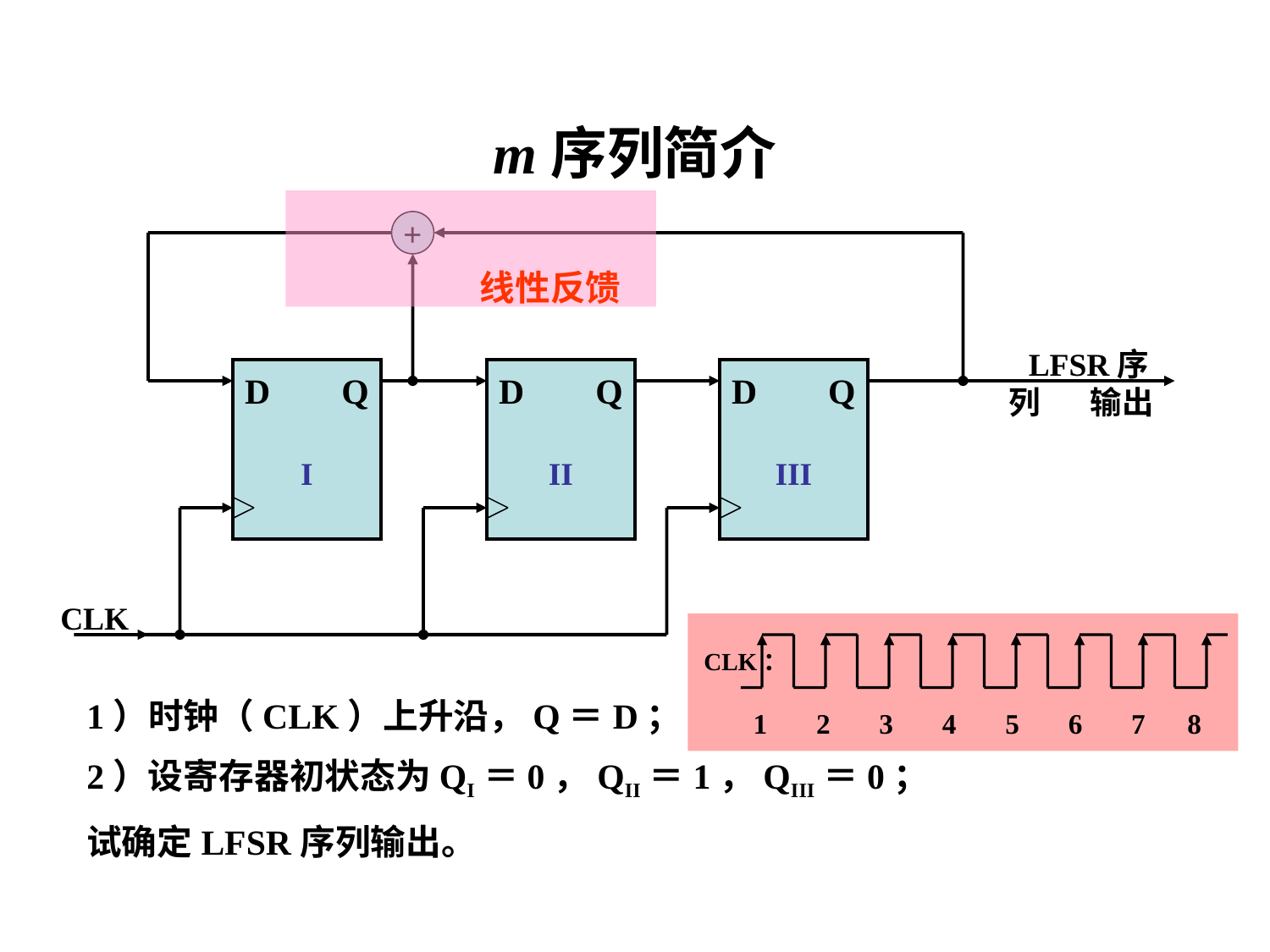

# m序列简介

                     线性反馈
+

 LFSR序列       输出
D        Q

I

D        Q

II

D        Q

III

  CLK

CLK：

       1       2       3       4       5       6       7      8

1）时钟（CLK）上升沿，Q＝D；
2）设寄存器初状态为QI＝0，QII＝1，QIII＝0；
试确定LFSR序列输出。